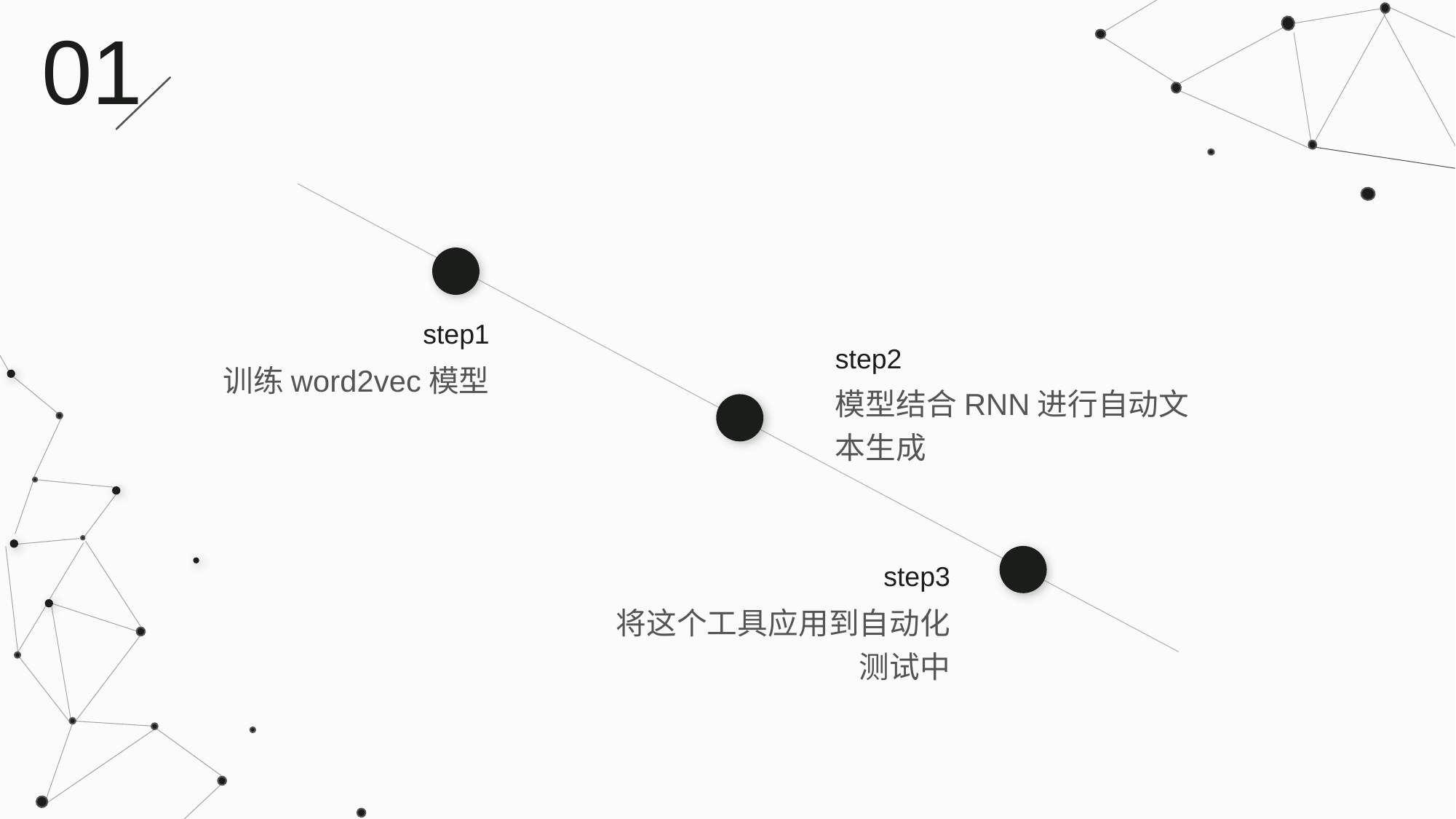

01

step1
训练word2vec模型
step2
模型结合RNN进行自动文本生成

step3
将这个工具应用到自动化测试中